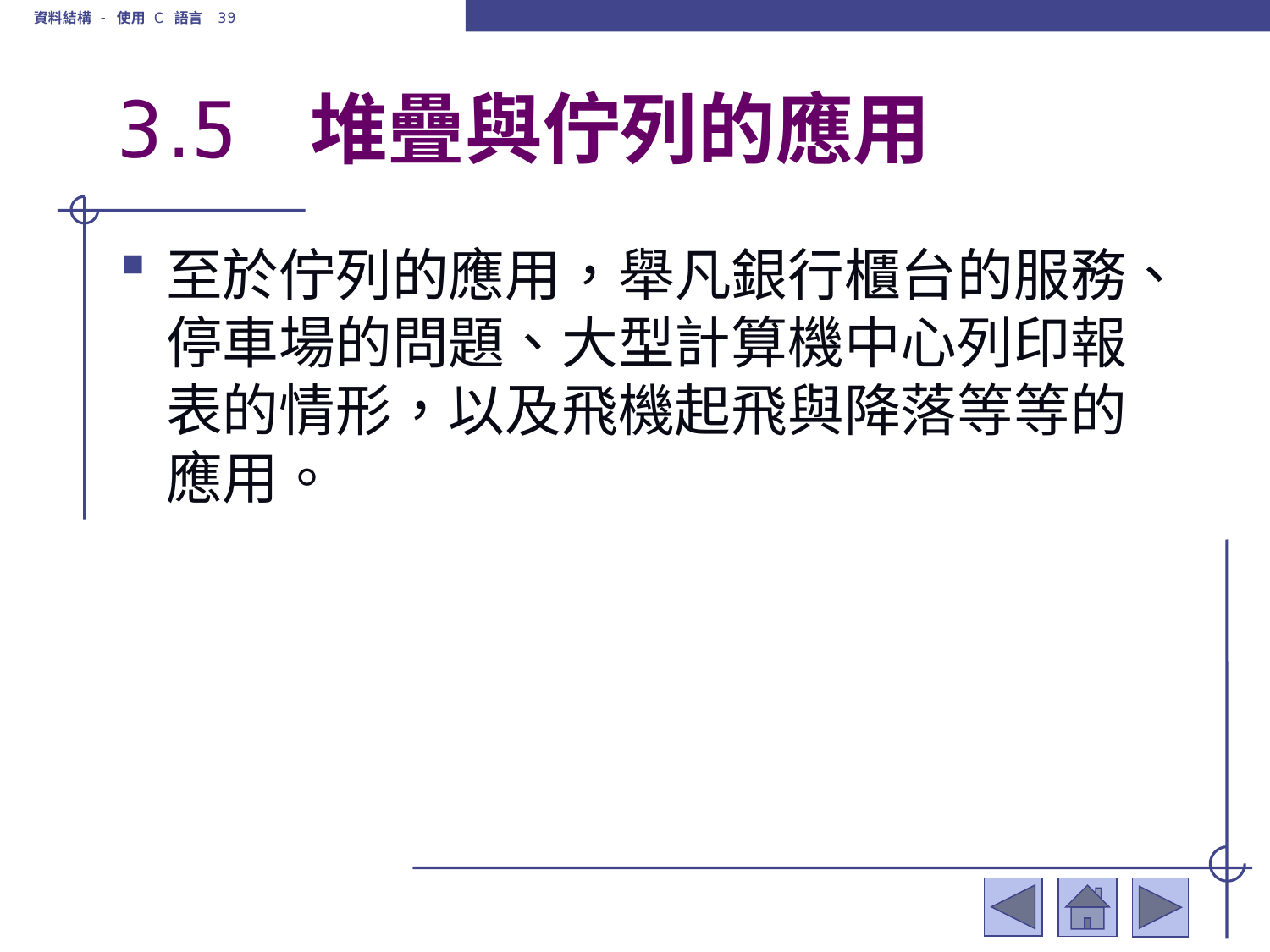

資料結構 - 使用 C 語言   39
# 3.5	  堆疊與佇列的應用
至於佇列的應用，舉凡銀行櫃台的服務、停車場的問題、大型計算機中心列印報表的情形，以及飛機起飛與降落等等的應用。